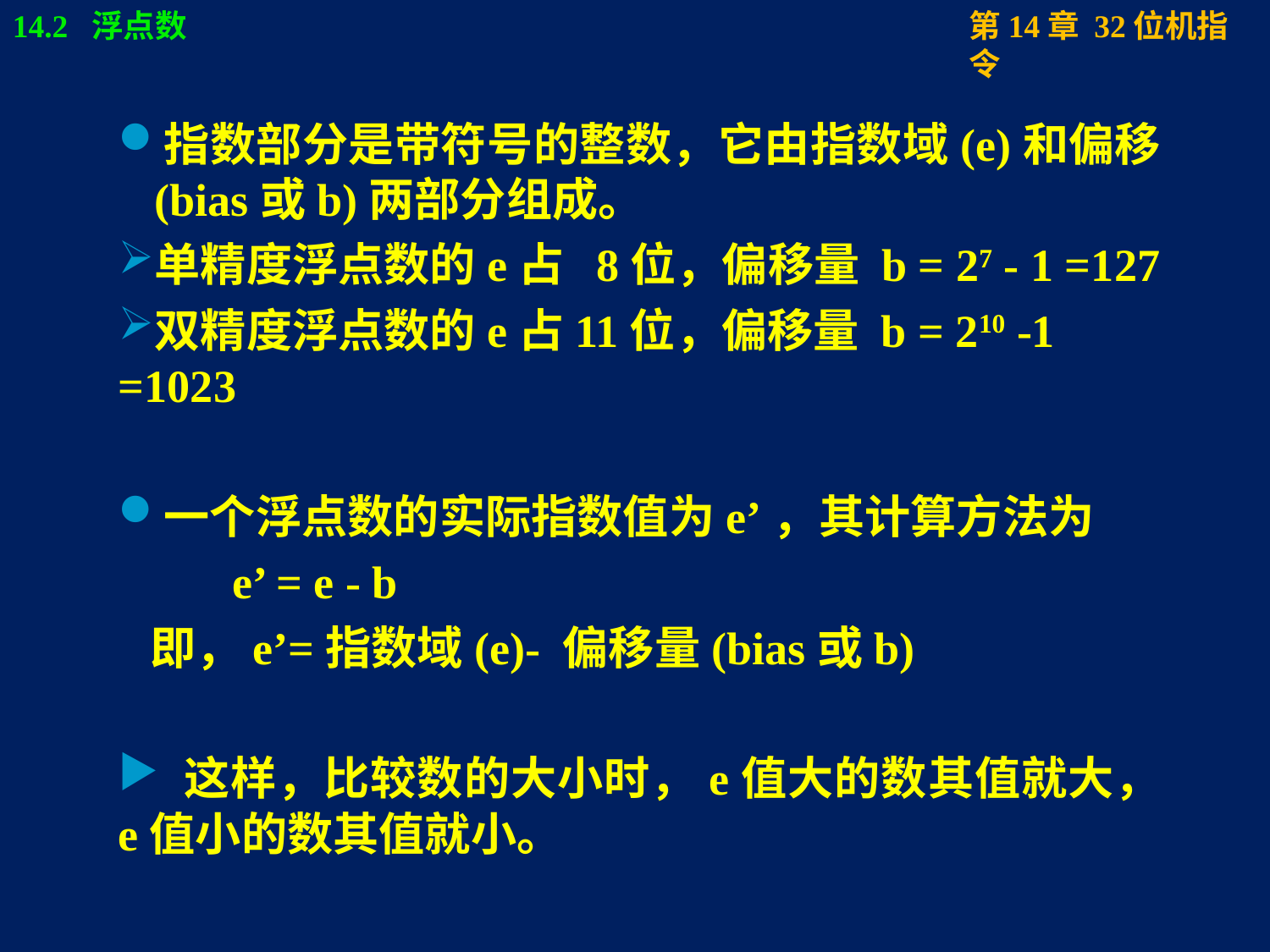

#
指数部分是带符号的整数，它由指数域(e)和偏移(bias或b)两部分组成。
单精度浮点数的e占  8位，偏移量 b = 27 - 1 =127
双精度浮点数的e占11位，偏移量 b = 210 -1 =1023

一个浮点数的实际指数值为e’，其计算方法为
          e’ = e - b
  即，e’=指数域(e)- 偏移量(bias或b)

 这样，比较数的大小时，e值大的数其值就大，e值小的数其值就小。